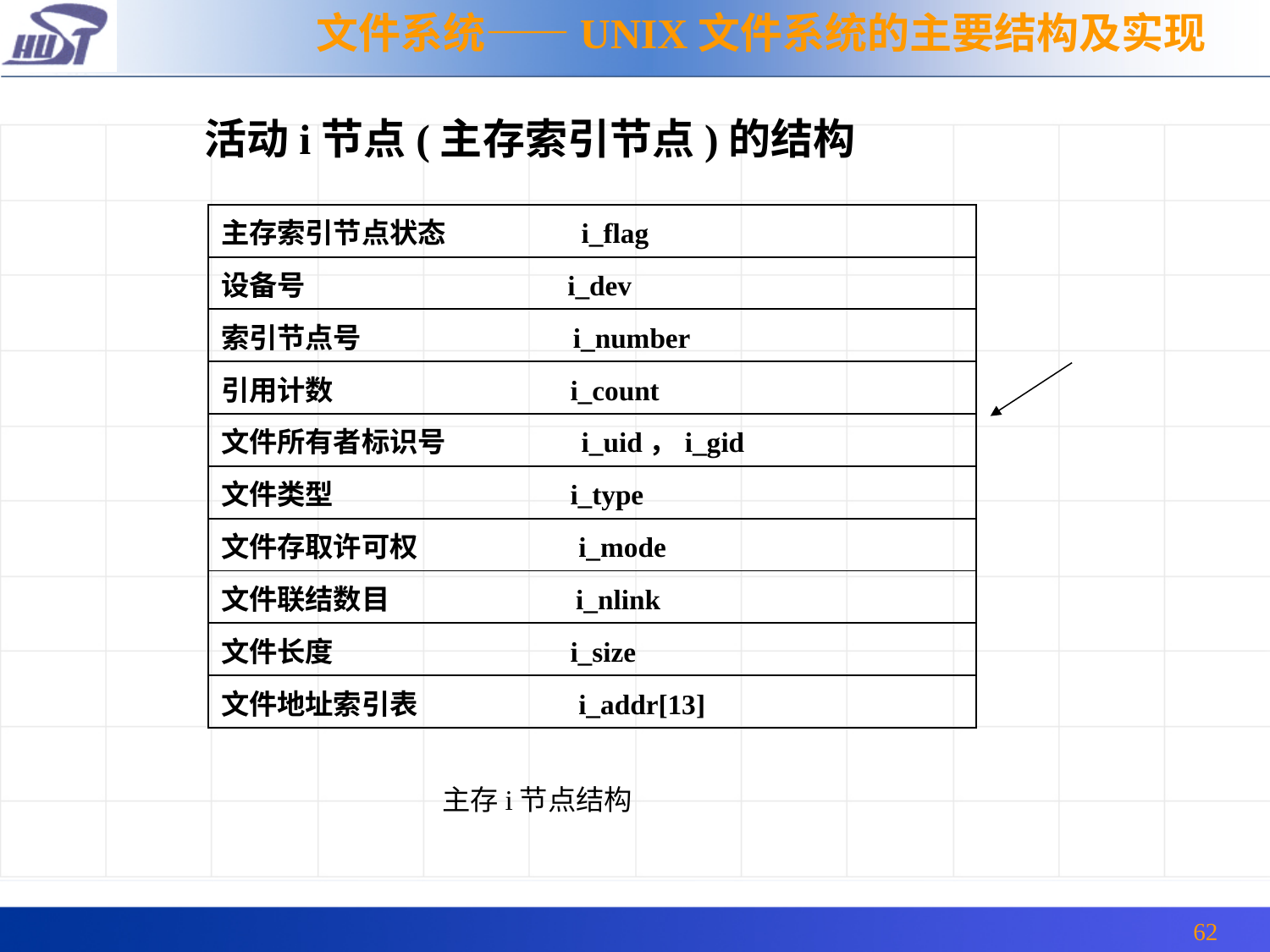

文件系统——UNIX文件系统的主要结构及实现
活动i节点(主存索引节点)的结构
| 主存索引节点状态 i\_flag |
| --- |
| 设备号 i\_dev |
| 索引节点号 i\_number |
| 引用计数 i\_count |
| 文件所有者标识号 i\_uid，i\_gid |
| 文件类型 i\_type |
| 文件存取许可权 i\_mode |
| 文件联结数目 i\_nlink |
| 文件长度 i\_size |
| 文件地址索引表 i\_addr[13] |

主存i节点结构
62